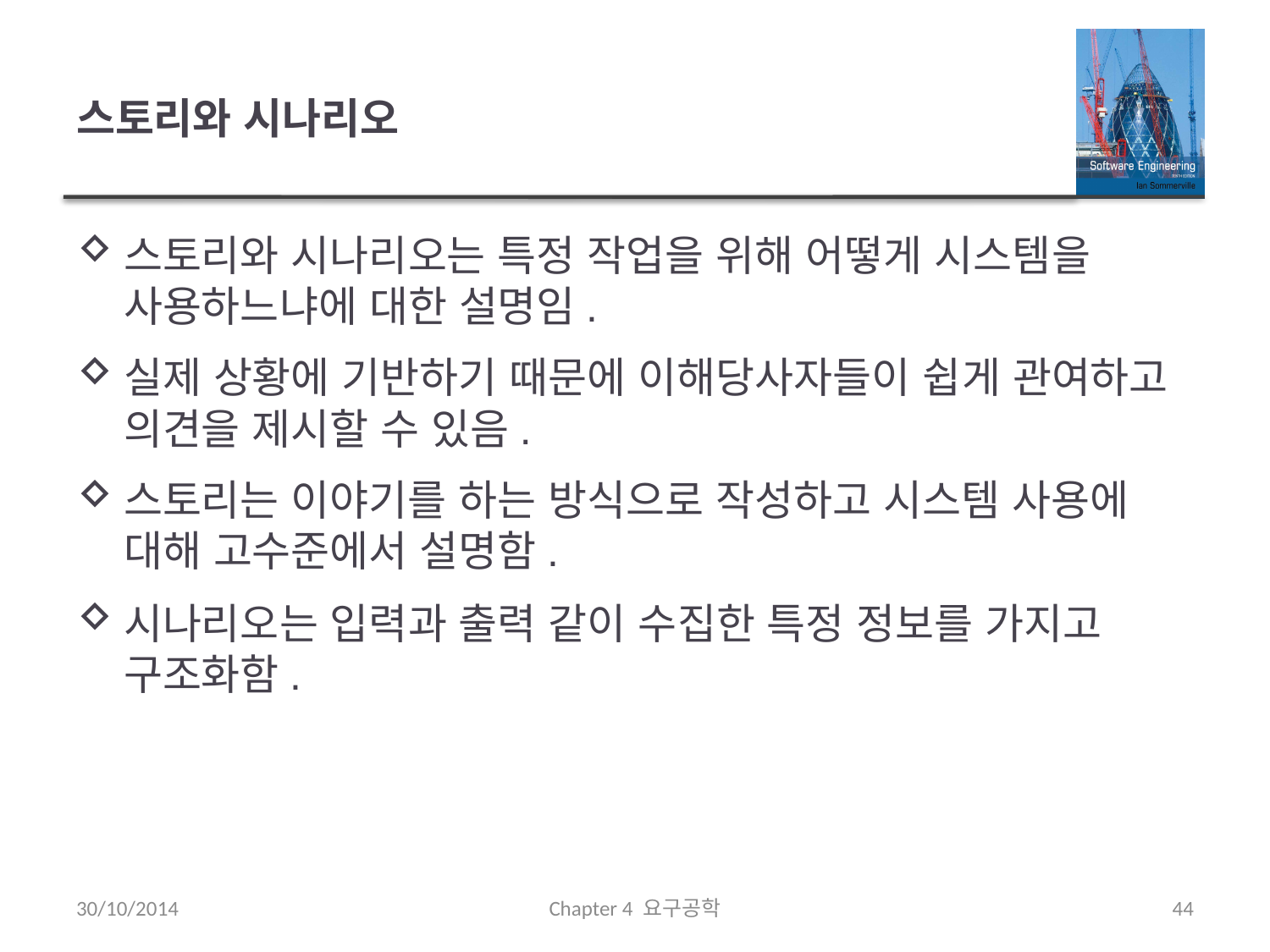

# 스토리와 시나리오
스토리와 시나리오는 특정 작업을 위해 어떻게 시스템을 사용하느냐에 대한 설명임.
실제 상황에 기반하기 때문에 이해당사자들이 쉽게 관여하고 의견을 제시할 수 있음.
스토리는 이야기를 하는 방식으로 작성하고 시스템 사용에 대해 고수준에서 설명함.
시나리오는 입력과 출력 같이 수집한 특정 정보를 가지고 구조화함.
30/10/2014
Chapter 4 요구공학
44